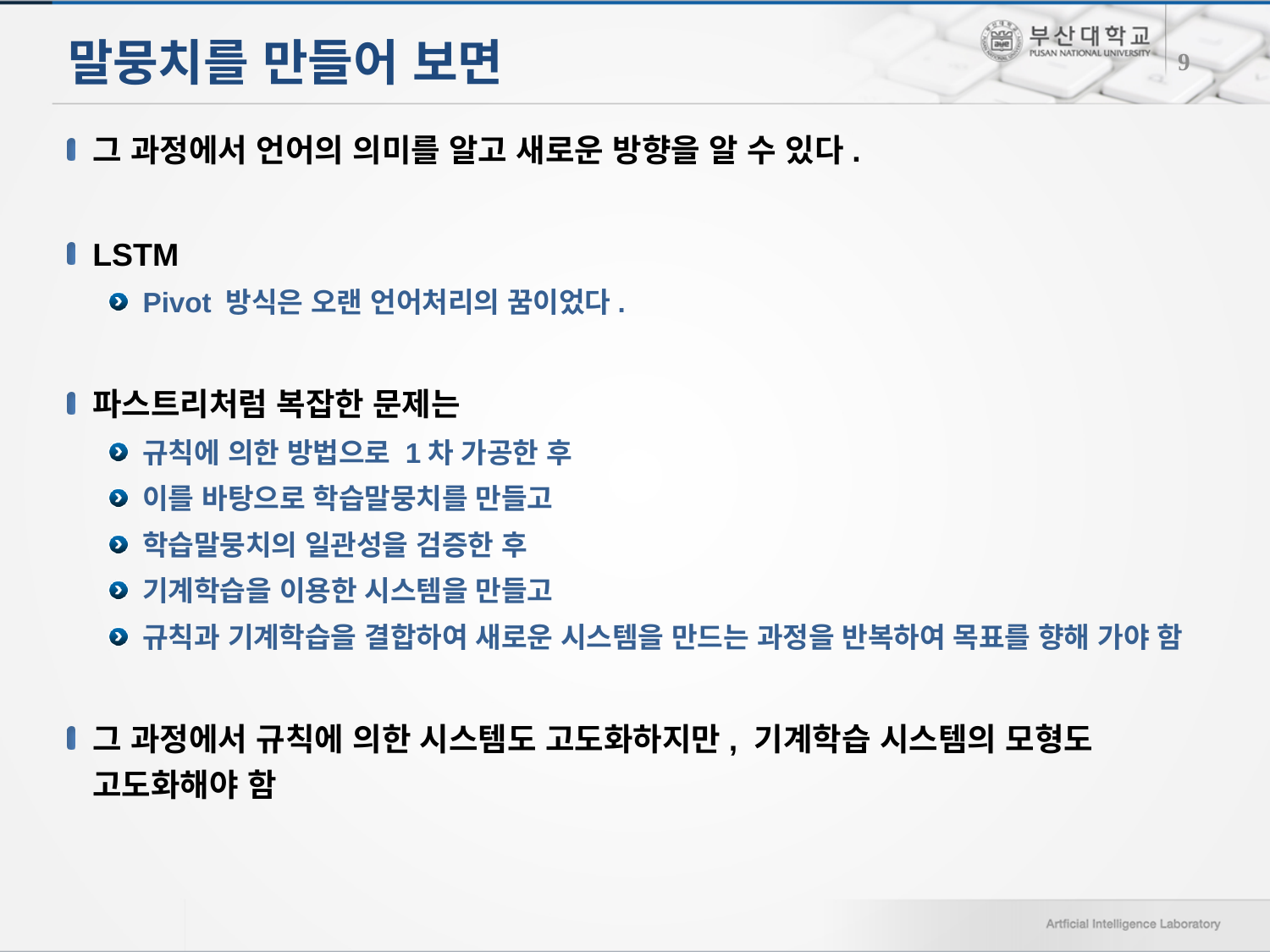

# 말뭉치를 만들어 보면
9
그 과정에서 언어의 의미를 알고 새로운 방향을 알 수 있다.

LSTM
Pivot 방식은 오랜 언어처리의 꿈이었다.

파스트리처럼 복잡한 문제는
규칙에 의한 방법으로 1차 가공한 후
이를 바탕으로 학습말뭉치를 만들고
학습말뭉치의 일관성을 검증한 후
기계학습을 이용한 시스템을 만들고
규칙과 기계학습을 결합하여 새로운 시스템을 만드는 과정을 반복하여 목표를 향해 가야 함

그 과정에서 규칙에 의한 시스템도 고도화하지만, 기계학습 시스템의 모형도 고도화해야 함